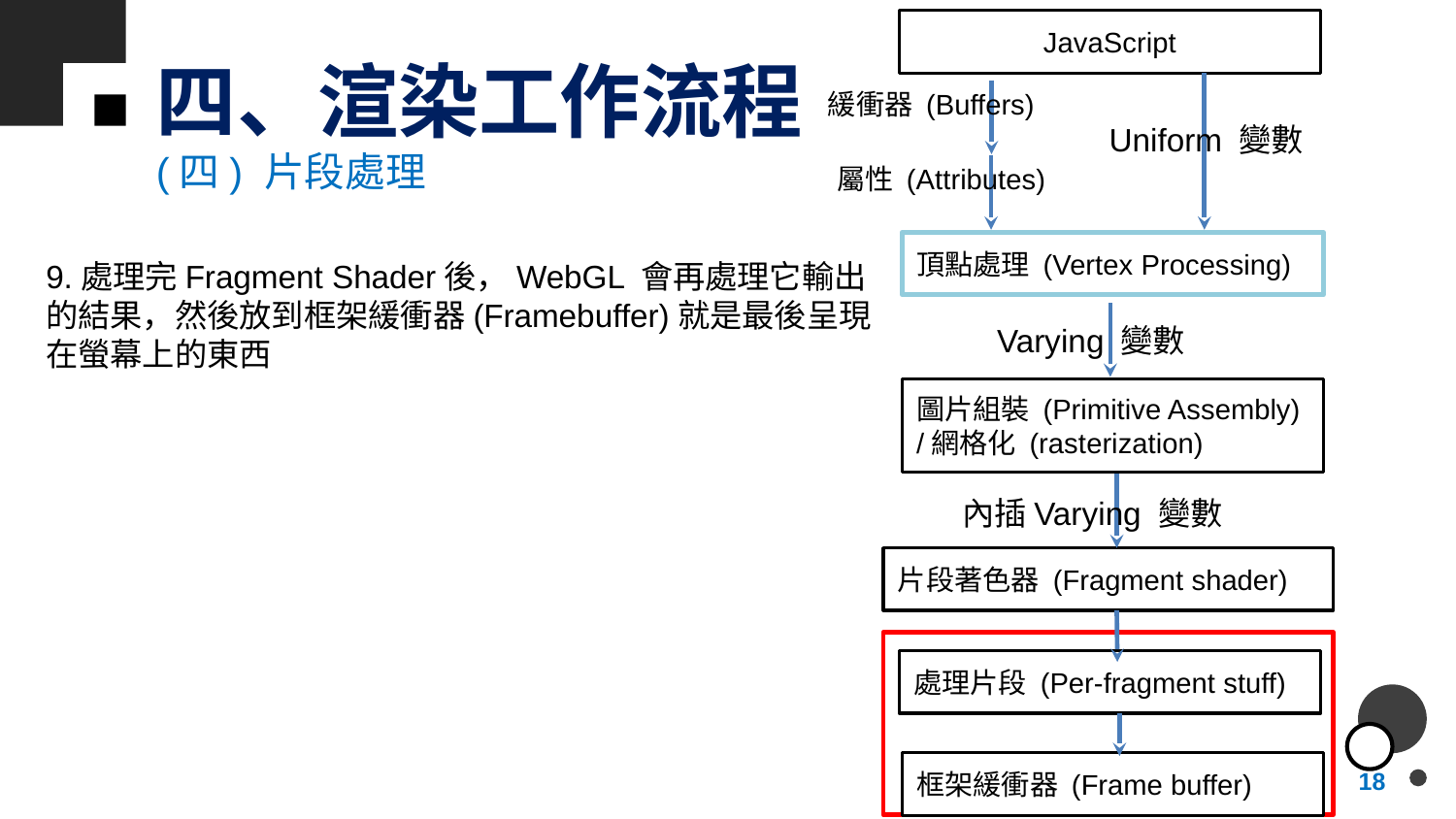

JavaScript
緩衝器 (Buffers)
Uniform 變數
屬性 (Attributes)
頂點處理 (Vertex Processing)
Varying 變數
圖片組裝 (Primitive Assembly)
/網格化 (rasterization)
內插Varying 變數
片段著色器 (Fragment shader)

處理片段 (Per-fragment stuff)
框架緩衝器 (Frame buffer)
# 四、渲染工作流程
(四) 片段處理
9.處理完Fragment Shader後，WebGL 會再處理它輸出的結果，然後放到框架緩衝器(Framebuffer)就是最後呈現在螢幕上的東西

18